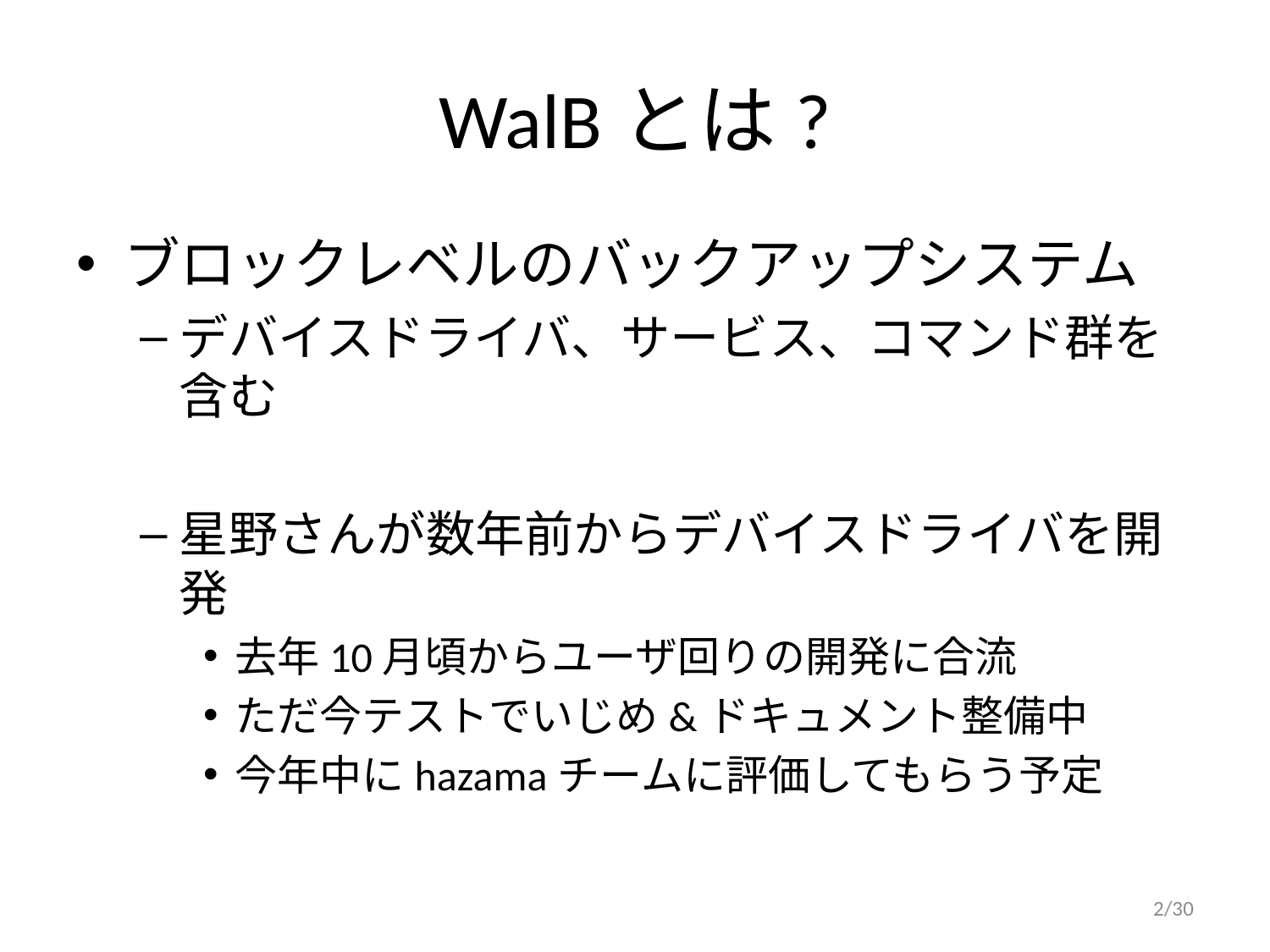

# WalBとは?
ブロックレベルのバックアップシステム
デバイスドライバ、サービス、コマンド群を含む

星野さんが数年前からデバイスドライバを開発
去年10月頃からユーザ回りの開発に合流
ただ今テストでいじめ&ドキュメント整備中
今年中にhazamaチームに評価してもらう予定
2/30